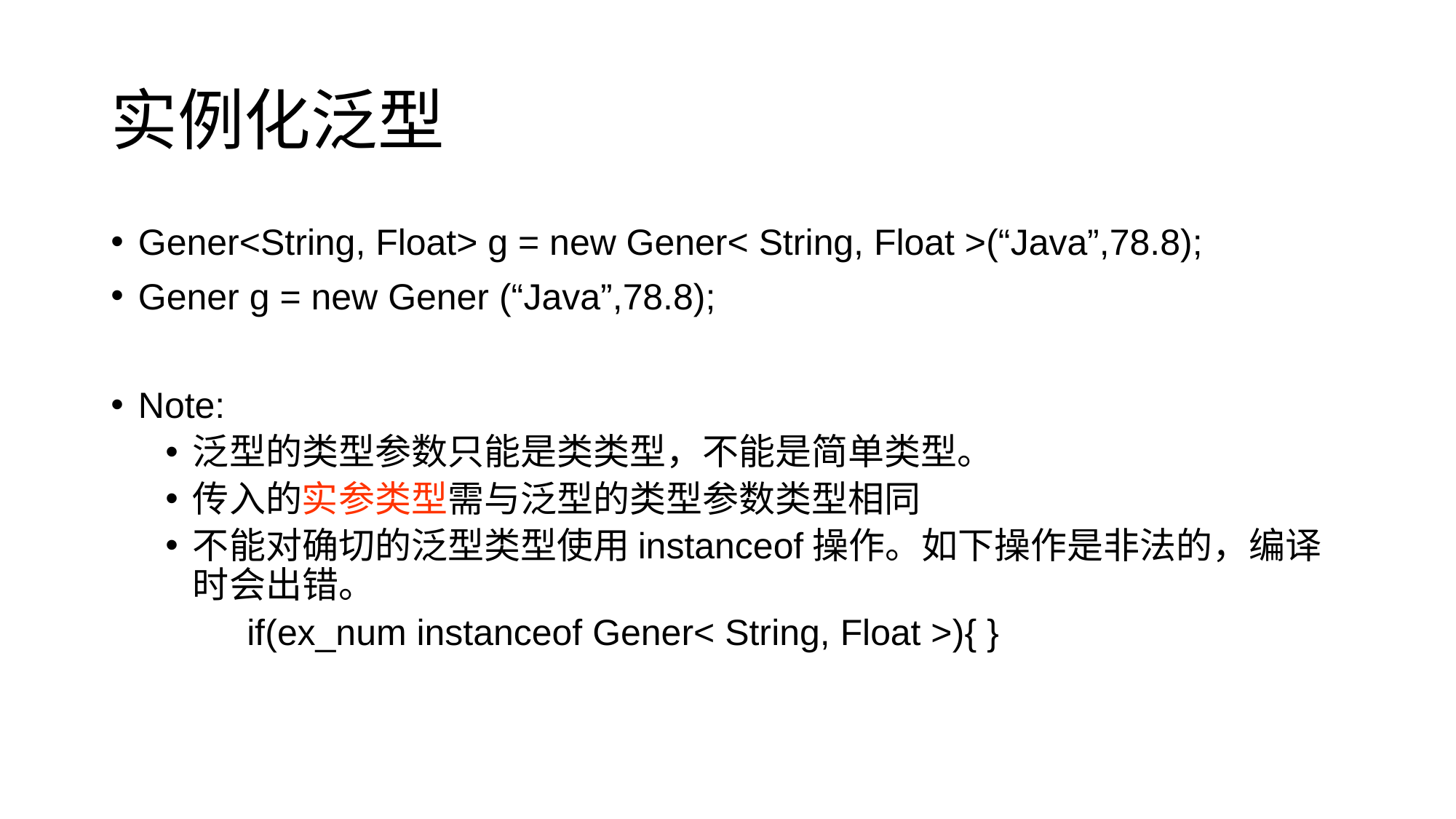

# 实例化泛型
Gener<String, Float> g = new Gener< String, Float >(“Java”,78.8);
Gener g = new Gener (“Java”,78.8);

Note:
泛型的类型参数只能是类类型，不能是简单类型。
传入的实参类型需与泛型的类型参数类型相同
不能对确切的泛型类型使用instanceof操作。如下操作是非法的，编译时会出错。
　　if(ex_num instanceof Gener< String, Float >){ }